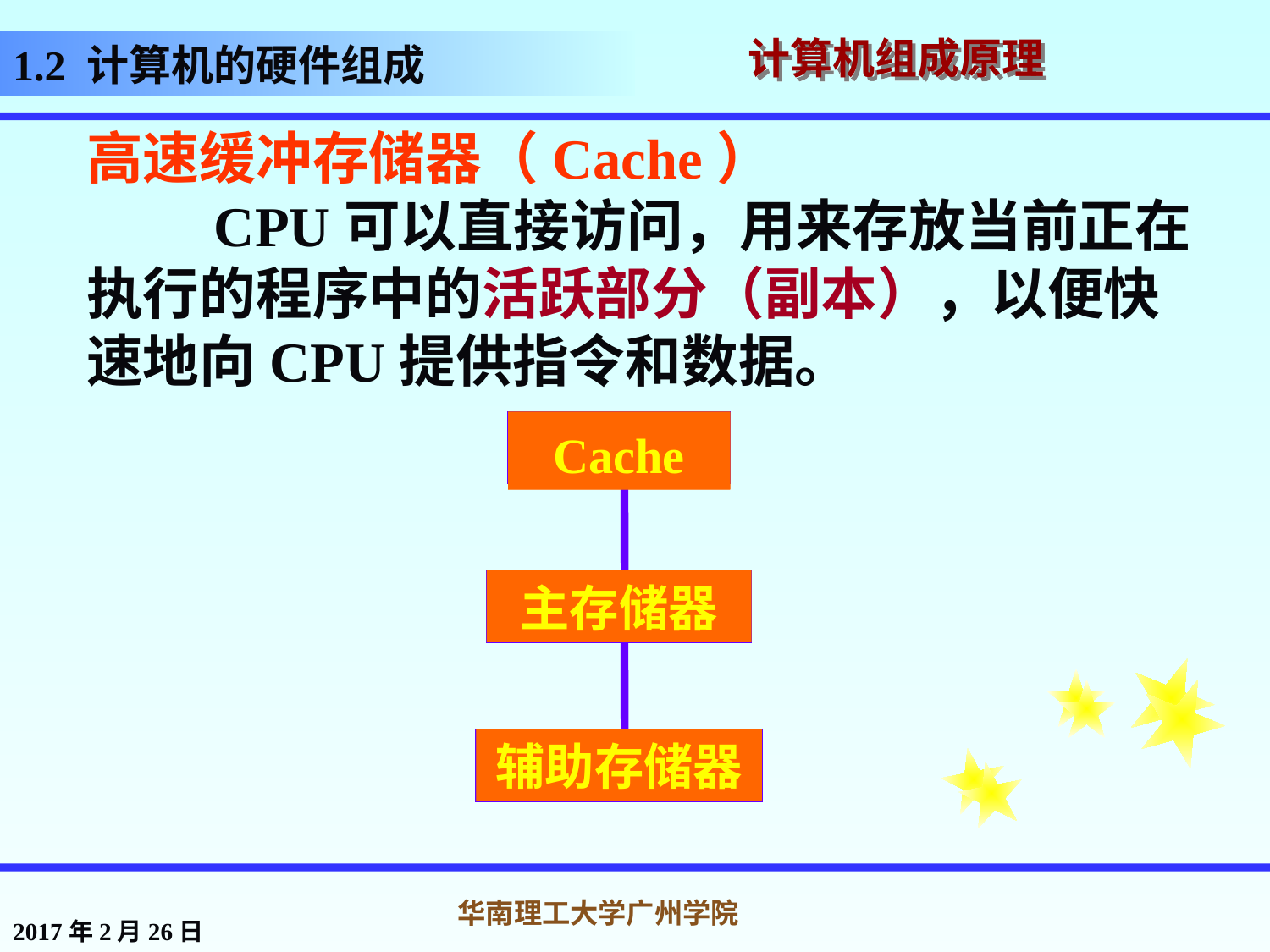

1.2 计算机的硬件组成
高速缓冲存储器（Cache）
         CPU可以直接访问，用来存放当前正在执行的程序中的活跃部分（副本），以便快速地向CPU提供指令和数据。
Cache

主存储器

辅助存储器
主存储器
主存储器
辅助存储器
辅助存储器
辅助存储器
Cache
Cache
Cache
2017年2月26日